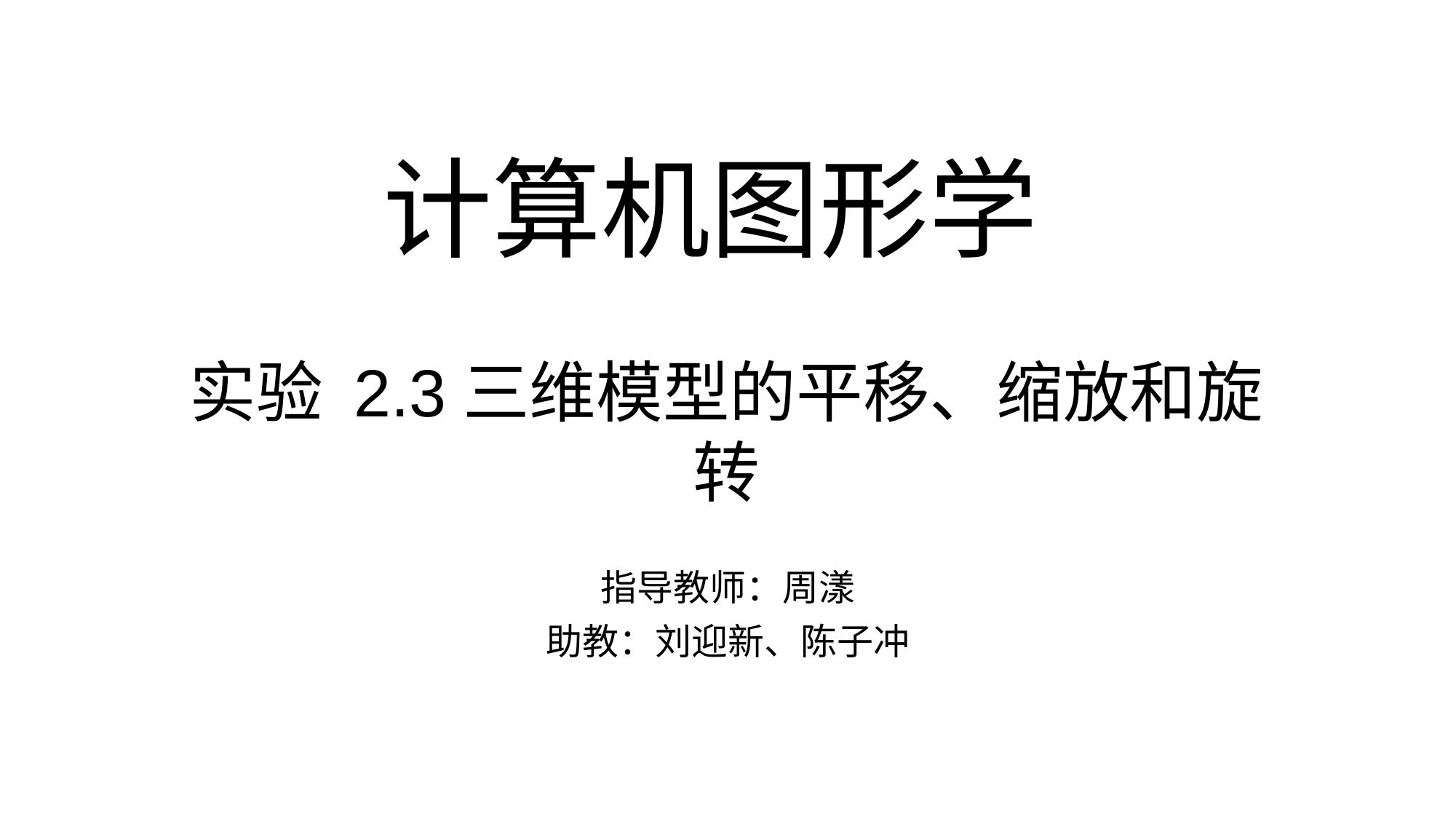

计算机图形学

实验 2.3三维模型的平移、缩放和旋转
指导教师：周漾
助教：刘迎新、陈子冲